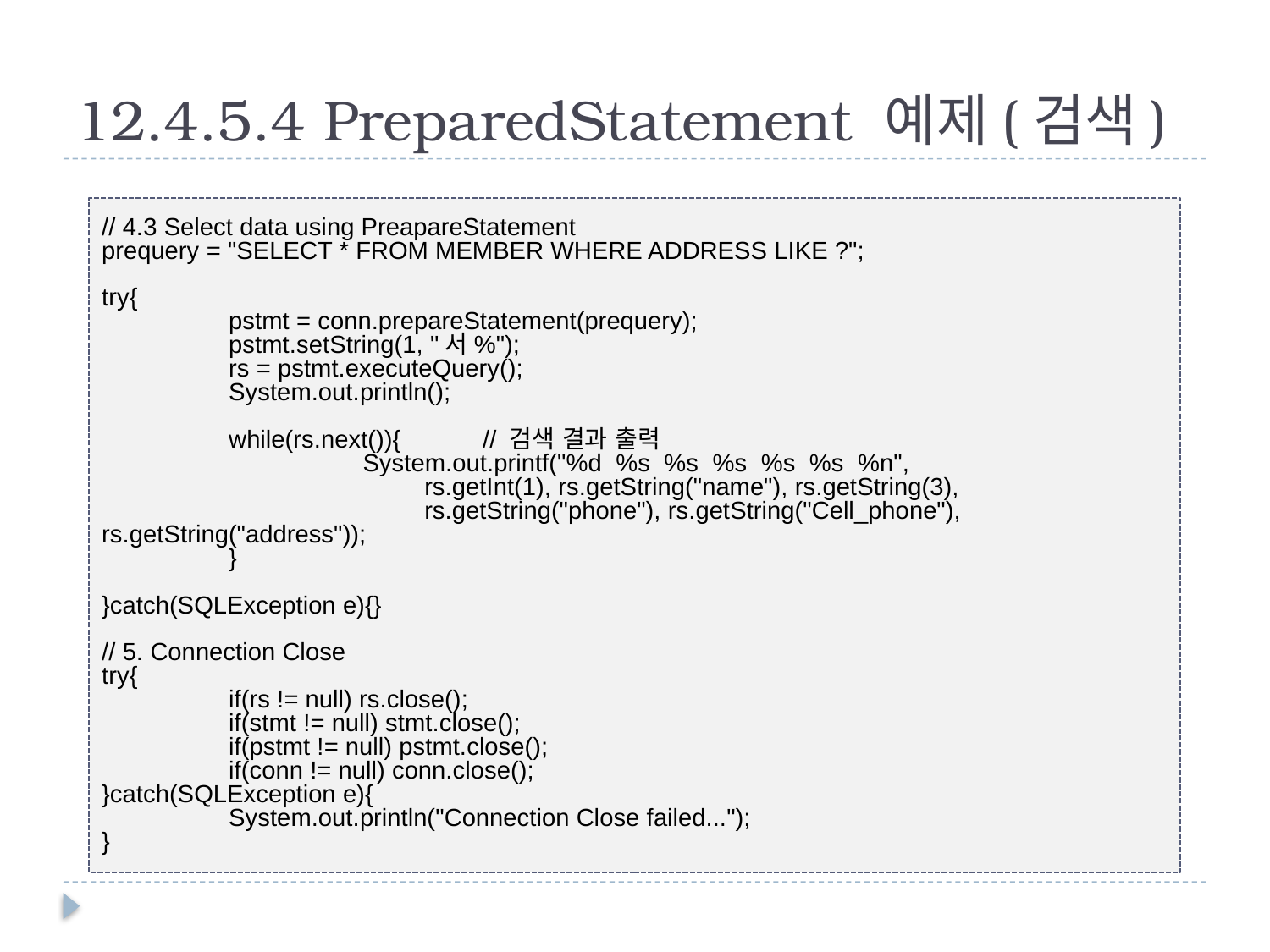

# 12.4.5.4 PreparedStatement 예제(검색)
// 4.3 Select data using PreapareStatement
prequery = "SELECT * FROM MEMBER WHERE ADDRESS LIKE ?";

try{
	pstmt = conn.prepareStatement(prequery);
	pstmt.setString(1, "서%");
	rs = pstmt.executeQuery();
	System.out.println();

	while(rs.next()){	// 검색 결과 출력
		 System.out.printf("%d  %s  %s  %s  %s  %s  %n",
	                            rs.getInt(1), rs.getString("name"), rs.getString(3),
	                            rs.getString("phone"), rs.getString("Cell_phone"), rs.getString("address"));
	}

}catch(SQLException e){}

// 5. Connection Close
try{
	if(rs != null) rs.close();
	if(stmt != null) stmt.close();
	if(pstmt != null) pstmt.close();
	if(conn != null) conn.close();
}catch(SQLException e){
	System.out.println("Connection Close failed...");
}